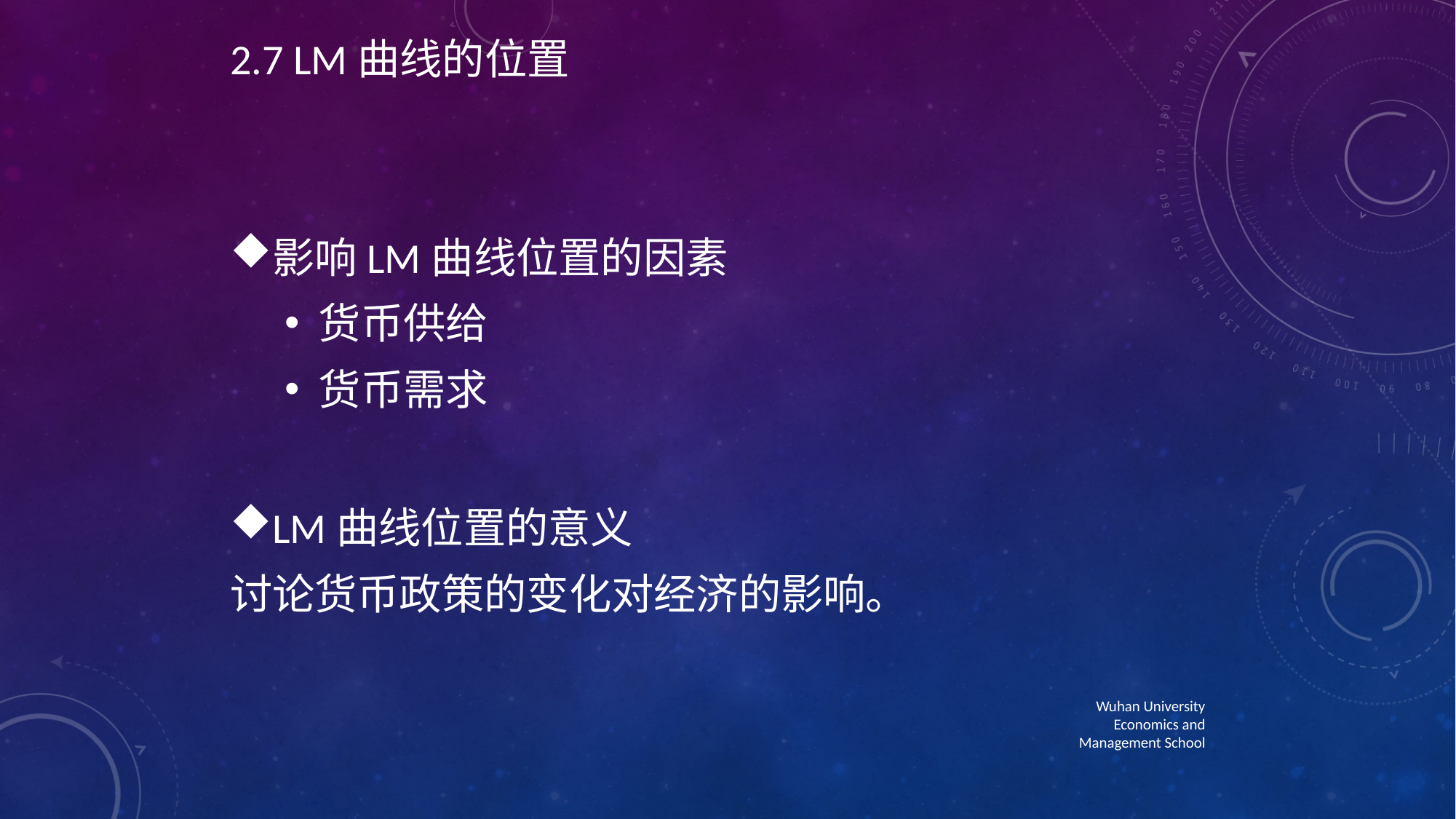

2.7 LM曲线的位置

影响LM曲线位置的因素
货币供给
货币需求

LM曲线位置的意义
讨论货币政策的变化对经济的影响。
Wuhan University Economics and Management School